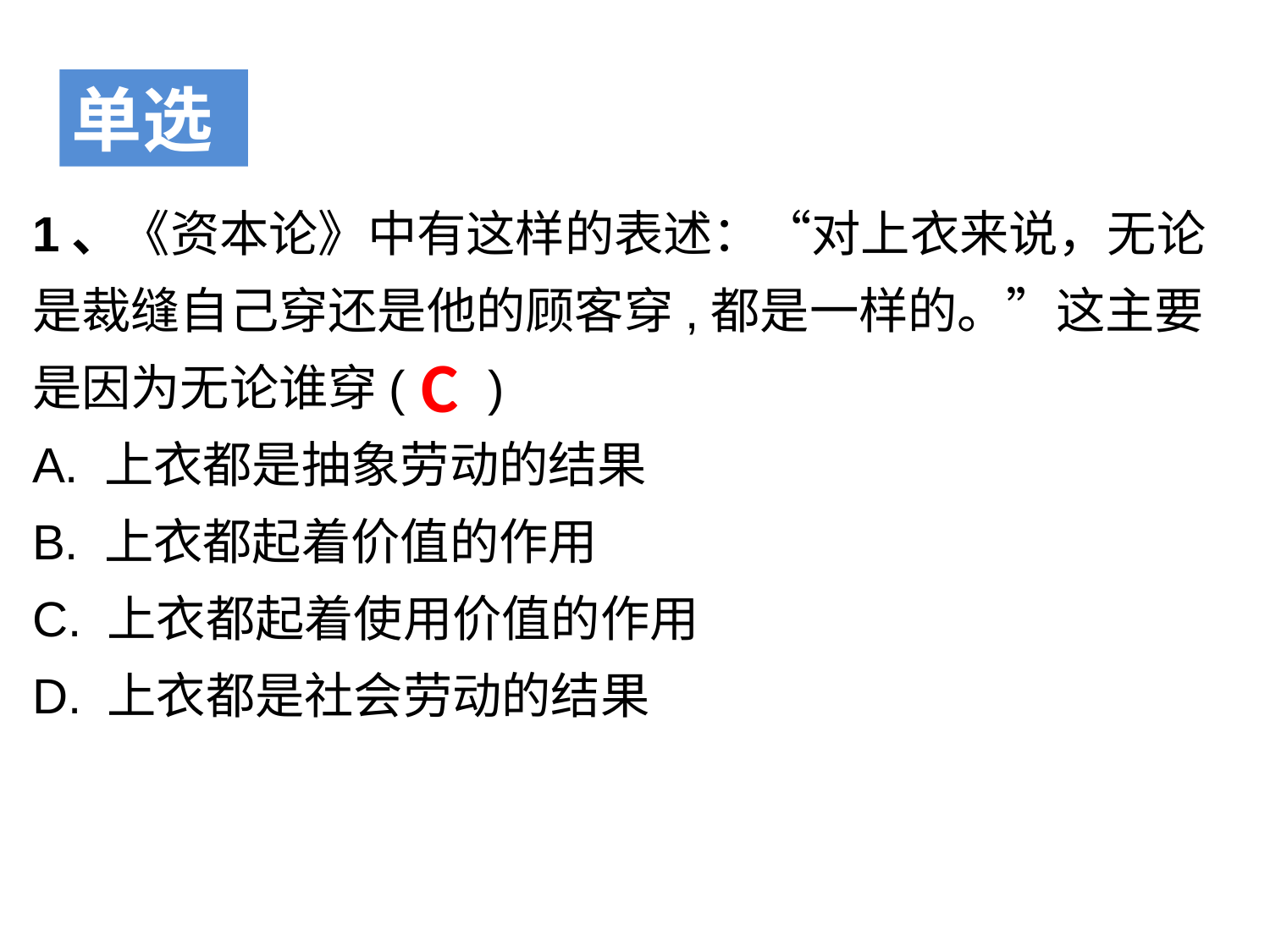

单选
1、《资本论》中有这样的表述：“对上衣来说，无论是裁缝自己穿还是他的顾客穿,都是一样的。”这主要是因为无论谁穿(      )
A. 上衣都是抽象劳动的结果
B. 上衣都起着价值的作用
C. 上衣都起着使用价值的作用
D. 上衣都是社会劳动的结果

C